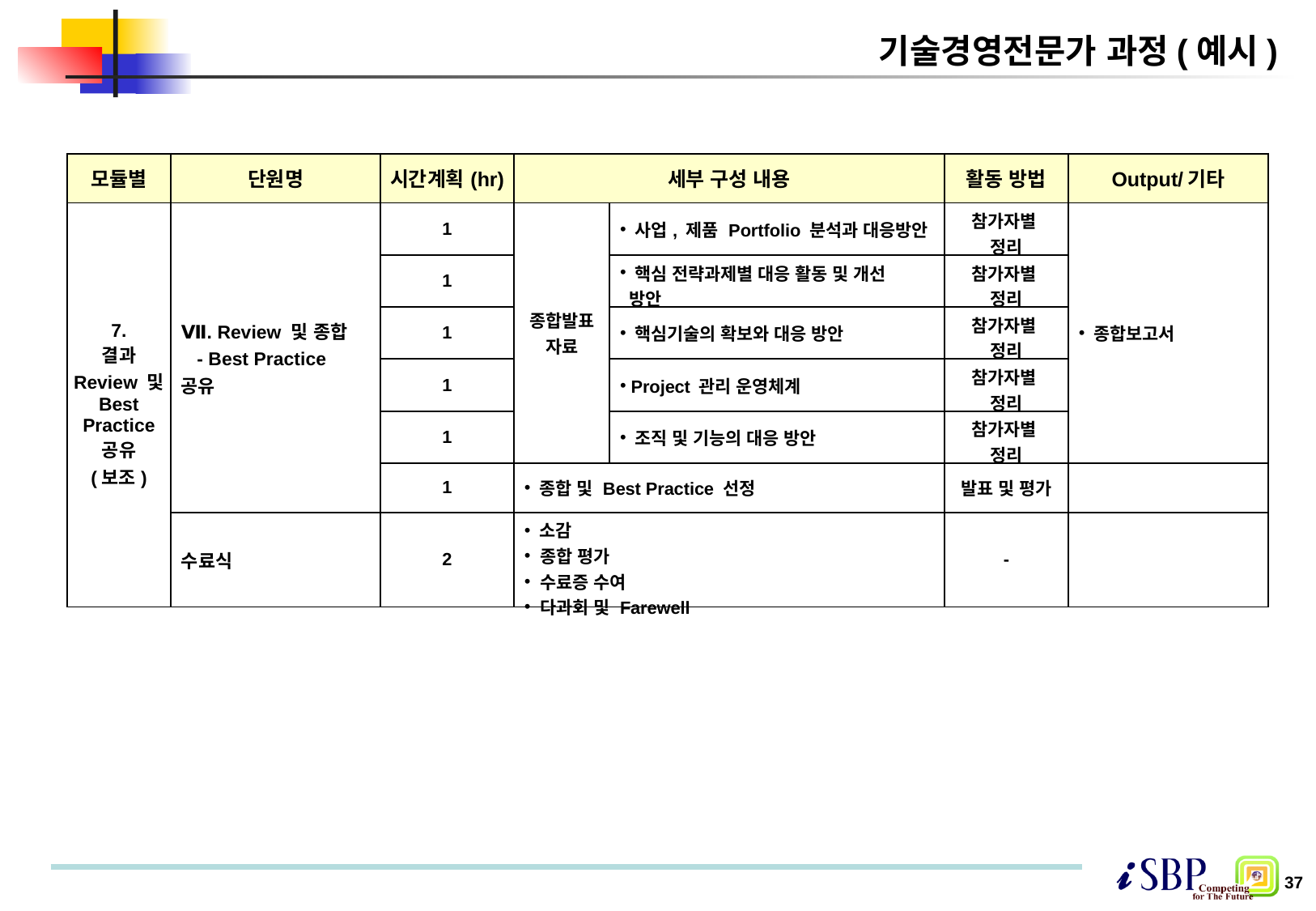

# 기술경영전문가 과정(예시)
| 모듈별 | 단원명 | 시간계획(hr) | 세부 구성 내용 |  | 활동 방법 | Output/기타 |
| --- | --- | --- | --- | --- | --- | --- |
| 7. 결과 Review 및 Best Practice 공유 (보조) | Ⅶ. Review 및 종합 - Best Practice 공유 | 1 | 종합발표 자료 | 사업, 제품 Portfolio 분석과 대응방안 | 참가자별 정리 | 종합보고서 |
|  |  | 1 |  | 핵심 전략과제별 대응 활동 및 개선 방안 | 참가자별 정리 |  |
|  |  | 1 |  | 핵심기술의 확보와 대응 방안 | 참가자별 정리 |  |
|  |  | 1 |  | Project 관리 운영체계 | 참가자별 정리 |  |
|  |  | 1 |  | 조직 및 기능의 대응 방안 | 참가자별 정리 |  |
|  |  | 1 | 종합 및 Best Practice 선정 |  | 발표 및 평가 |  |
|  | 수료식 | 2 | 소감 종합 평가 수료증 수여 다과회 및 Farewell |  | - |  |
37